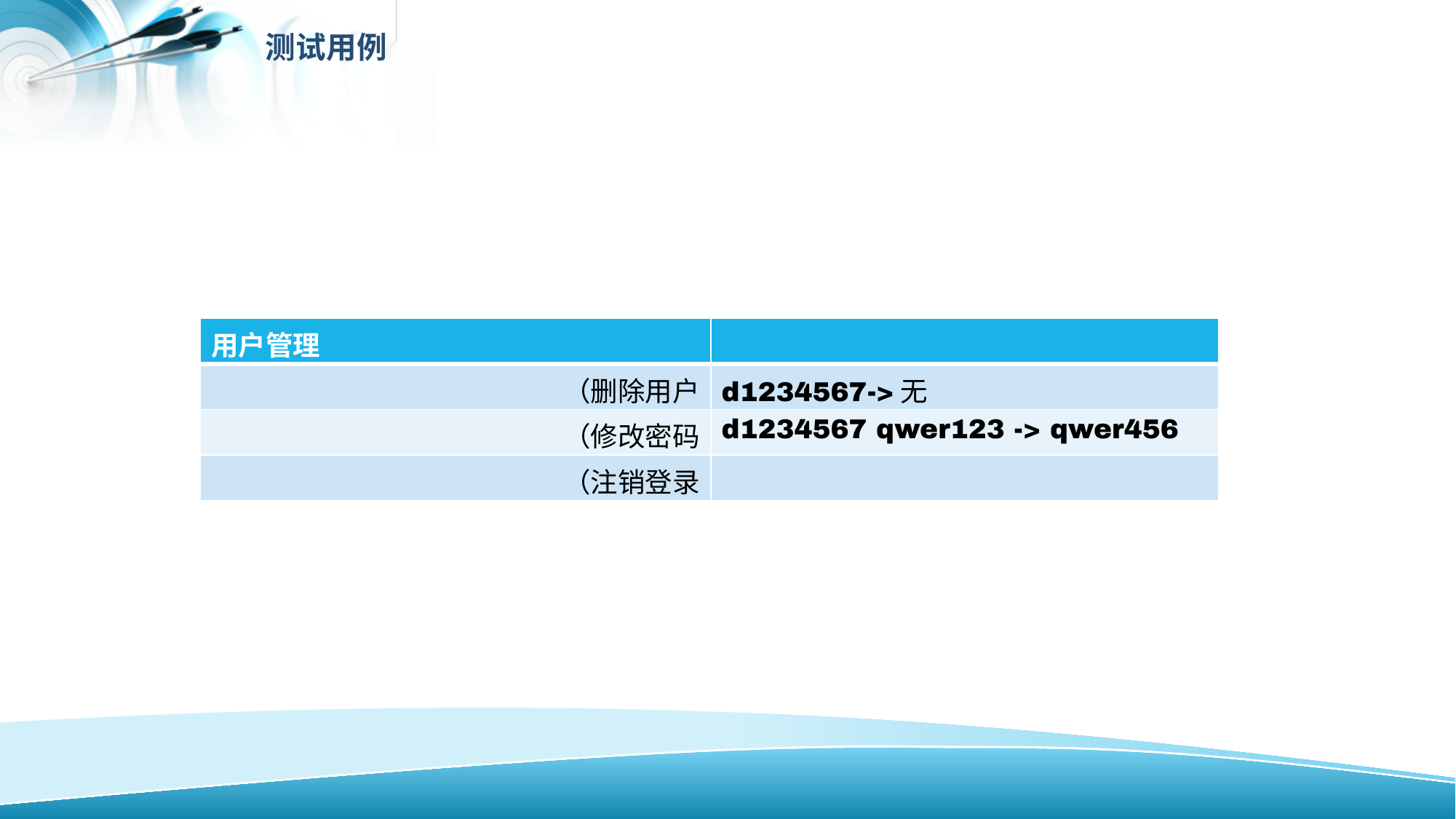

测试用例
| 用户管理 |  |
| --- | --- |
| （删除用户 | d1234567->无 |
| （修改密码 | d1234567 qwer123 -> qwer456 |
| （注销登录 |  |